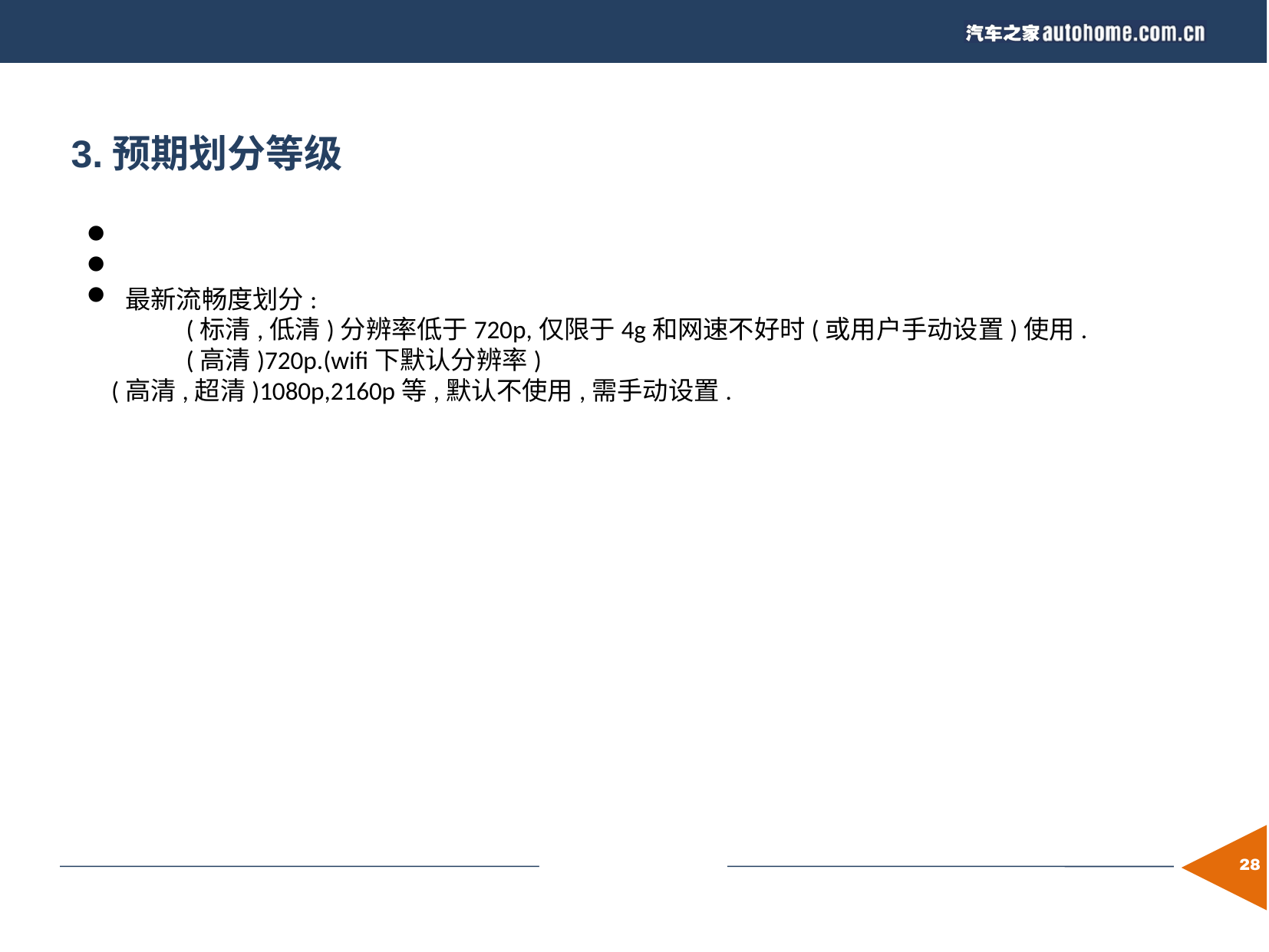

3.预期划分等级

最新流畅度划分:
	(标清,低清)分辨率低于720p,仅限于4g和网速不好时(或用户手动设置)使用.
	(高清)720p.(wifi下默认分辨率)
       (高清,超清)1080p,2160p等,默认不使用,需手动设置.
28